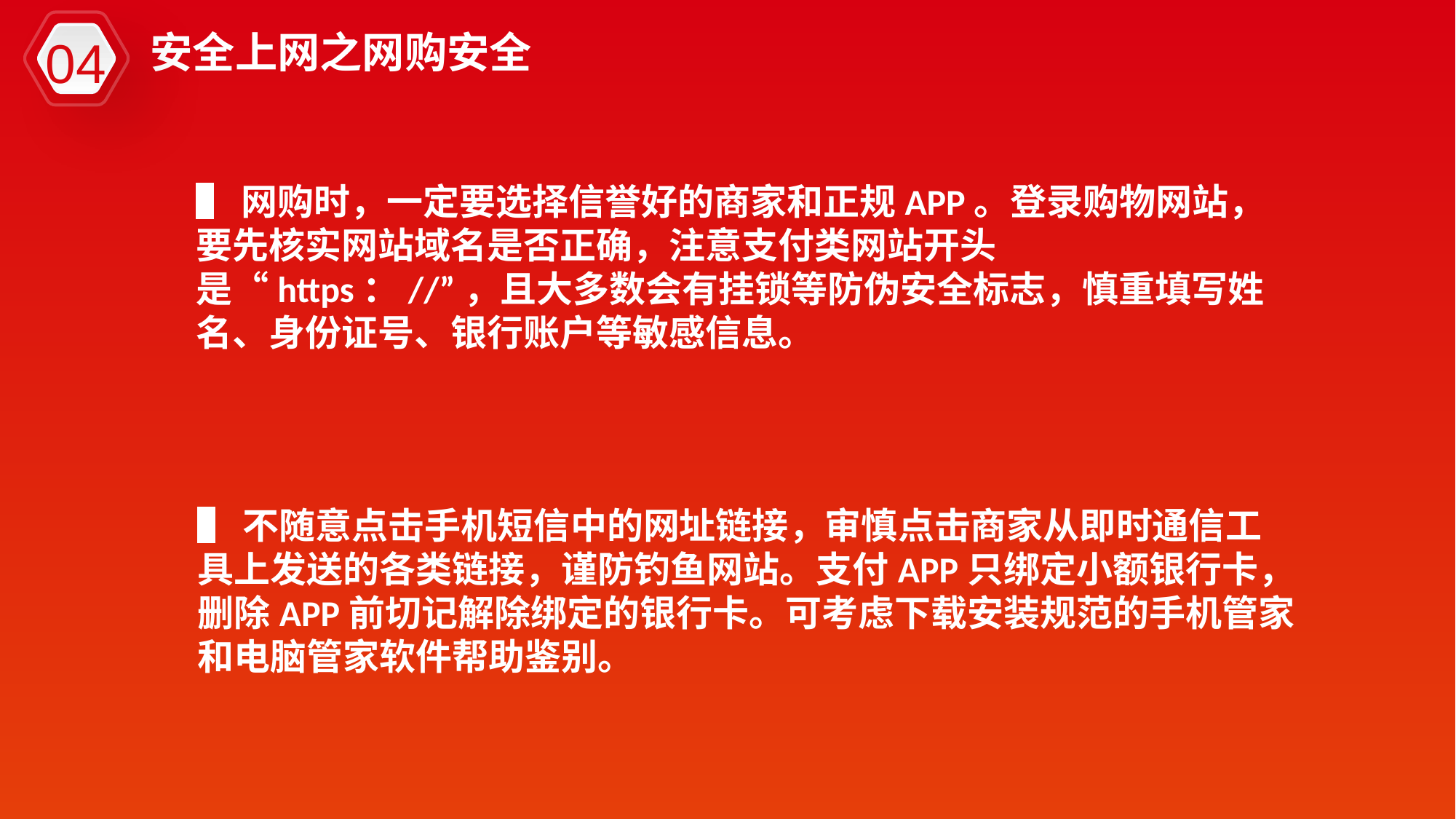

04
安全上网之网购安全
▌网购时，一定要选择信誉好的商家和正规APP。登录购物网站，要先核实网站域名是否正确，注意支付类网站开头是“https：//”，且大多数会有挂锁等防伪安全标志，慎重填写姓名、身份证号、银行账户等敏感信息。

▌不随意点击手机短信中的网址链接，审慎点击商家从即时通信工具上发送的各类链接，谨防钓鱼网站。支付APP只绑定小额银行卡，删除APP前切记解除绑定的银行卡。可考虑下载安装规范的手机管家和电脑管家软件帮助鉴别。